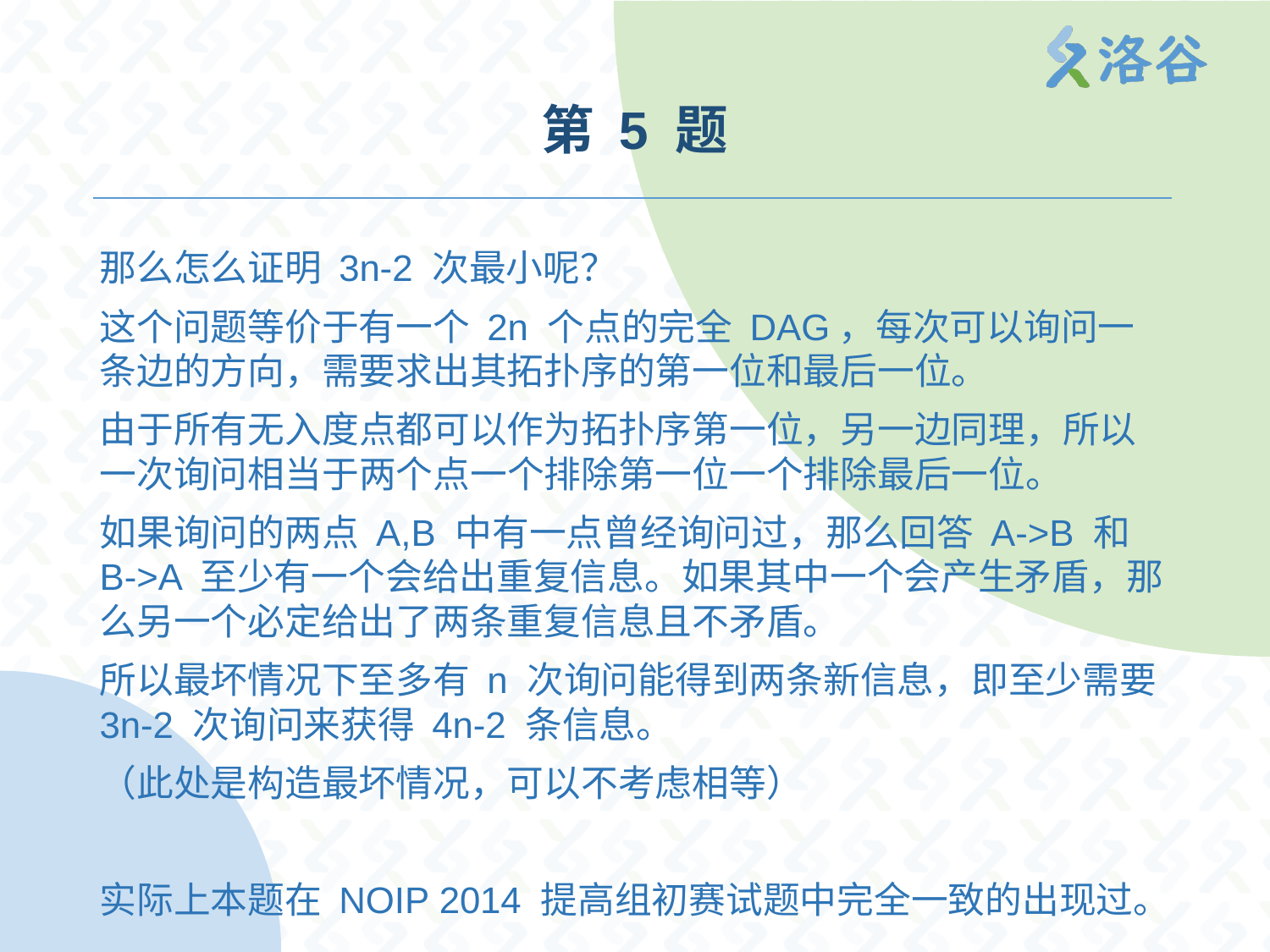

# 第 5 题
那么怎么证明 3n-2 次最小呢？
这个问题等价于有一个 2n 个点的完全 DAG，每次可以询问一条边的方向，需要求出其拓扑序的第一位和最后一位。
由于所有无入度点都可以作为拓扑序第一位，另一边同理，所以一次询问相当于两个点一个排除第一位一个排除最后一位。
如果询问的两点 A,B 中有一点曾经询问过，那么回答 A->B 和 B->A 至少有一个会给出重复信息。如果其中一个会产生矛盾，那么另一个必定给出了两条重复信息且不矛盾。
所以最坏情况下至多有 n 次询问能得到两条新信息，即至少需要 3n-2 次询问来获得 4n-2 条信息。
（此处是构造最坏情况，可以不考虑相等）

实际上本题在 NOIP 2014 提高组初赛试题中完全一致的出现过。